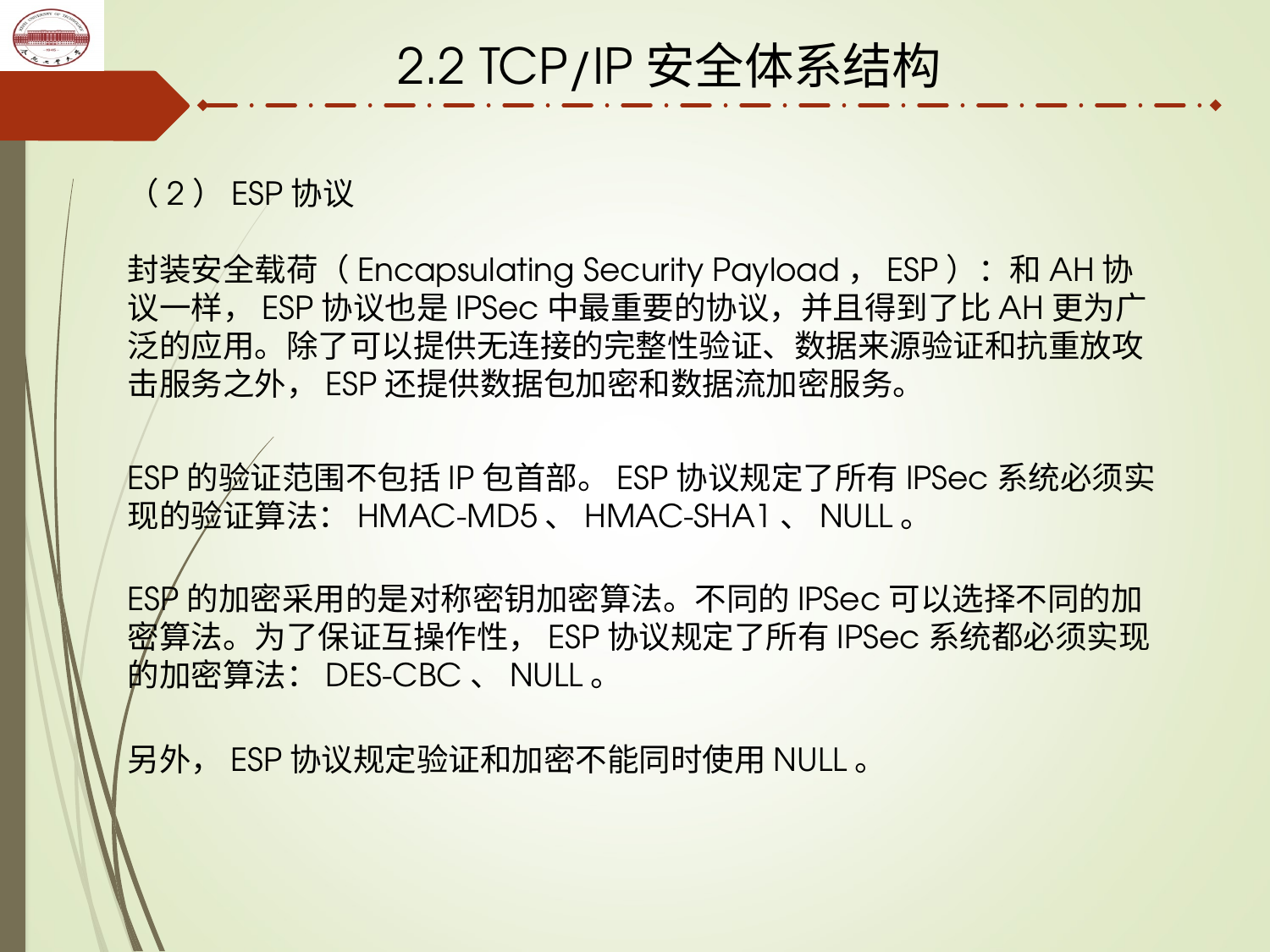

2.2 TCP/IP安全体系结构
（2）ESP协议
封装安全载荷（Encapsulating Security Payload，ESP）：和AH协议一样，ESP协议也是IPSec中最重要的协议，并且得到了比AH更为广泛的应用。除了可以提供无连接的完整性验证、数据来源验证和抗重放攻击服务之外，ESP还提供数据包加密和数据流加密服务。
ESP的验证范围不包括IP包首部。ESP协议规定了所有IPSec系统必须实现的验证算法：HMAC-MD5、HMAC-SHA1、NULL。
ESP的加密采用的是对称密钥加密算法。不同的IPSec可以选择不同的加密算法。为了保证互操作性，ESP协议规定了所有IPSec系统都必须实现的加密算法：DES-CBC、NULL。
另外，ESP协议规定验证和加密不能同时使用NULL。